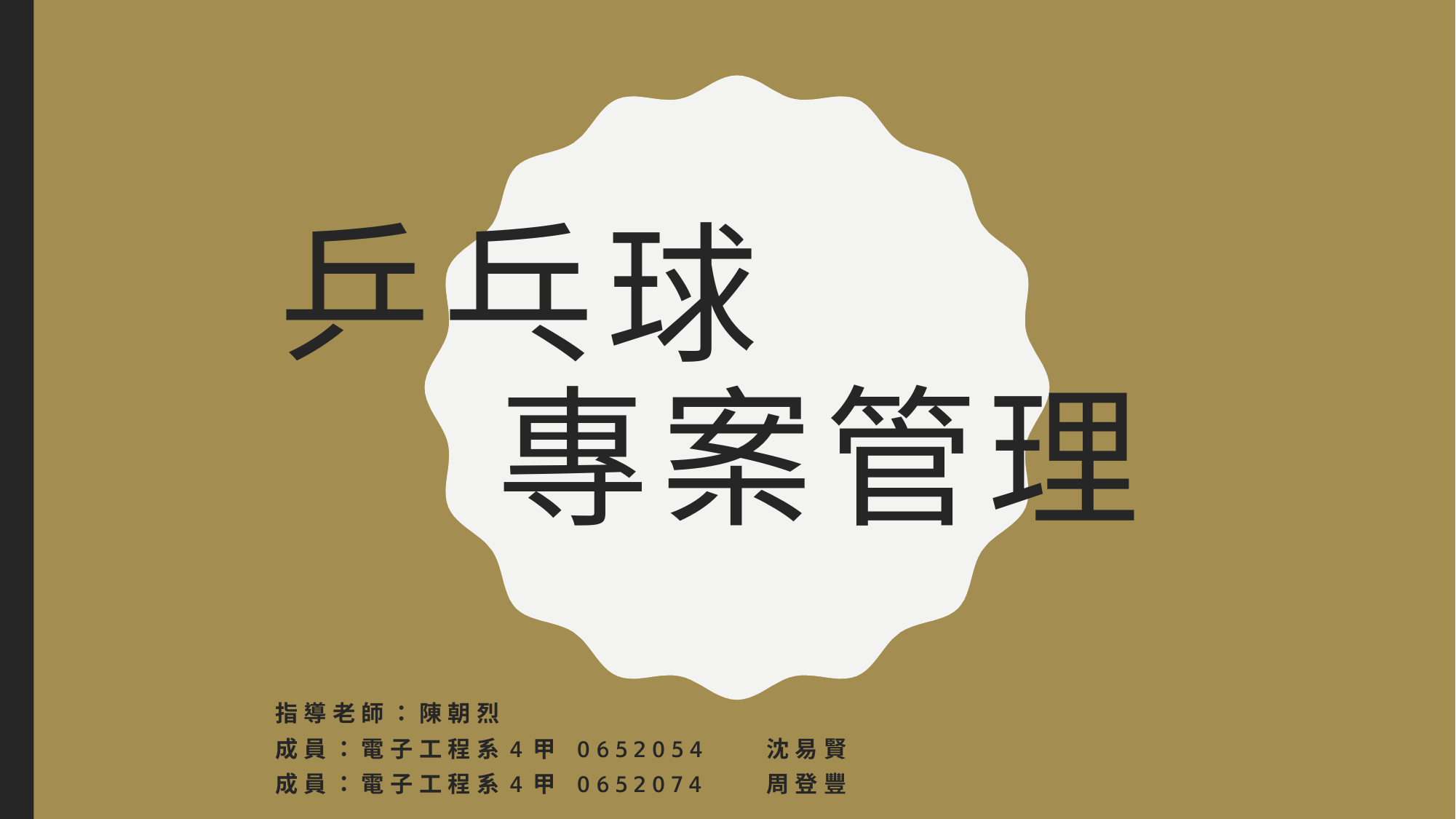

# 乒乓球 專案管理
指導老師：陳朝烈
成員：電子工程系4甲 0652054	沈易賢
成員：電子工程系4甲 0652074	周登豐